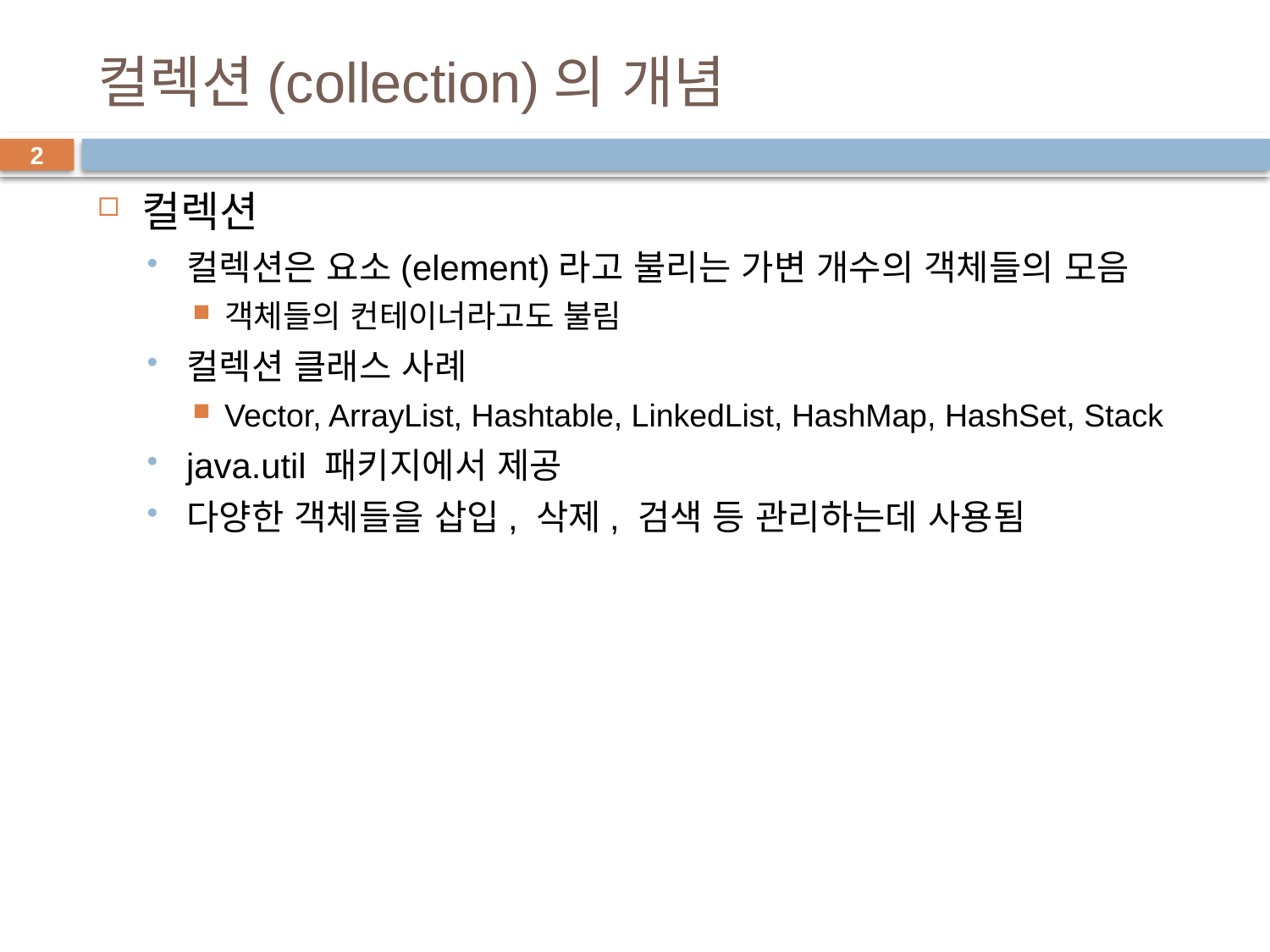

# 컬렉션(collection)의 개념
2
컬렉션
컬렉션은 요소(element)라고 불리는 가변 개수의 객체들의 모음
객체들의 컨테이너라고도 불림
컬렉션 클래스 사례
Vector, ArrayList, Hashtable, LinkedList, HashMap, HashSet, Stack
java.util 패키지에서 제공
다양한 객체들을 삽입, 삭제, 검색 등 관리하는데 사용됨